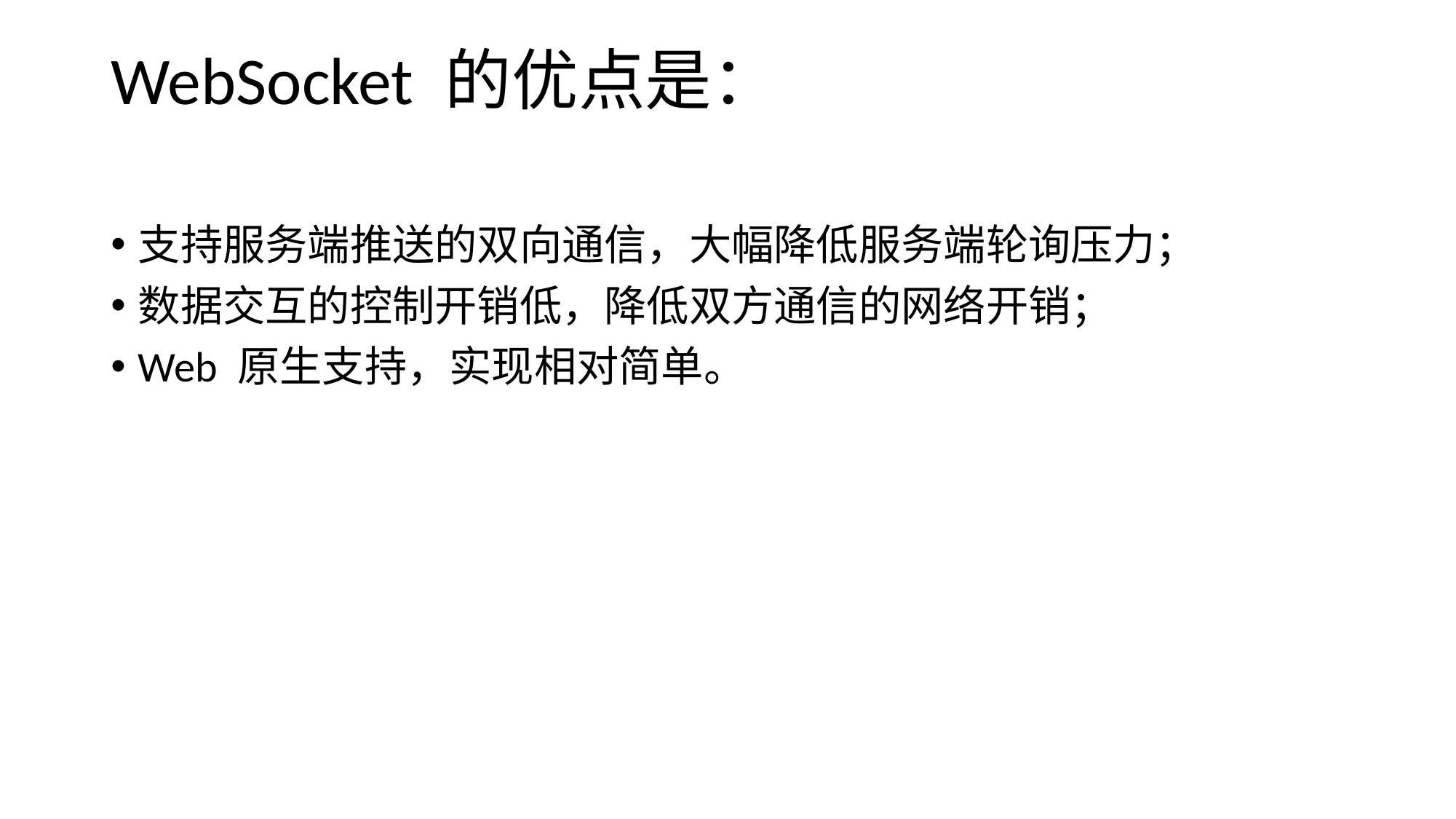

# WebSocket 的优点是：
支持服务端推送的双向通信，大幅降低服务端轮询压力；
数据交互的控制开销低，降低双方通信的网络开销；
Web 原生支持，实现相对简单。